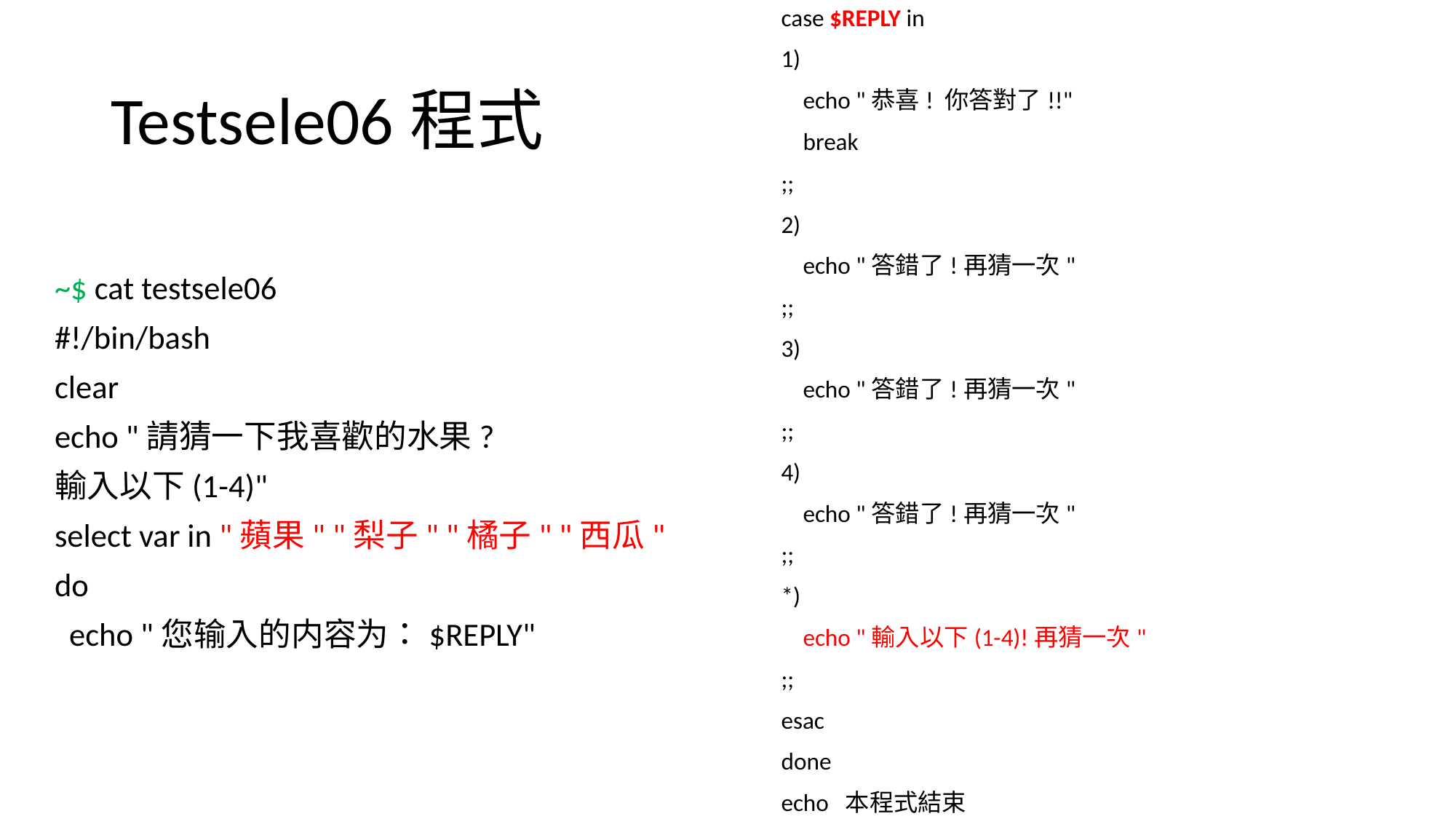

case $REPLY in
1)
    echo "恭喜! 你答對了!!"
    break
;;
2)
    echo "答錯了!再猜一次"
;;
3)
    echo "答錯了!再猜一次"
;;
4)
    echo "答錯了!再猜一次"
;;
*)
    echo "輸入以下(1-4)!再猜一次"
;;
esac
done
echo  本程式結束
# Testsele06程式
~$ cat testsele06
#!/bin/bash
clear
echo "請猜一下我喜歡的水果?
輸入以下(1-4)"
select var in "蘋果" "梨子" "橘子" "西瓜"
do
  echo "您输入的内容为：$REPLY"